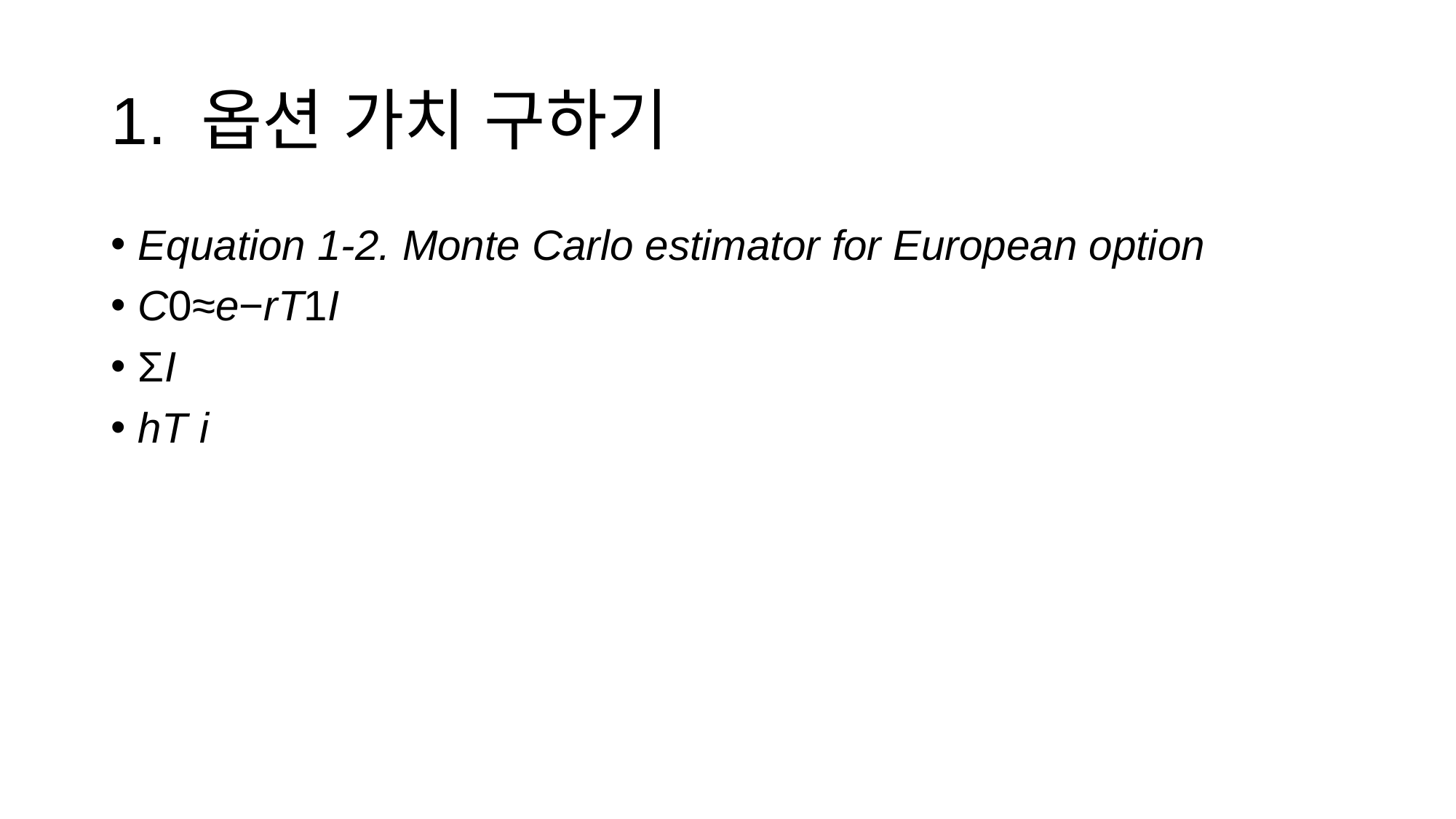

# 1. 옵션 가치 구하기
Equation 1-2. Monte Carlo estimator for European option
C0≈e−rT1I
ΣI
hT i